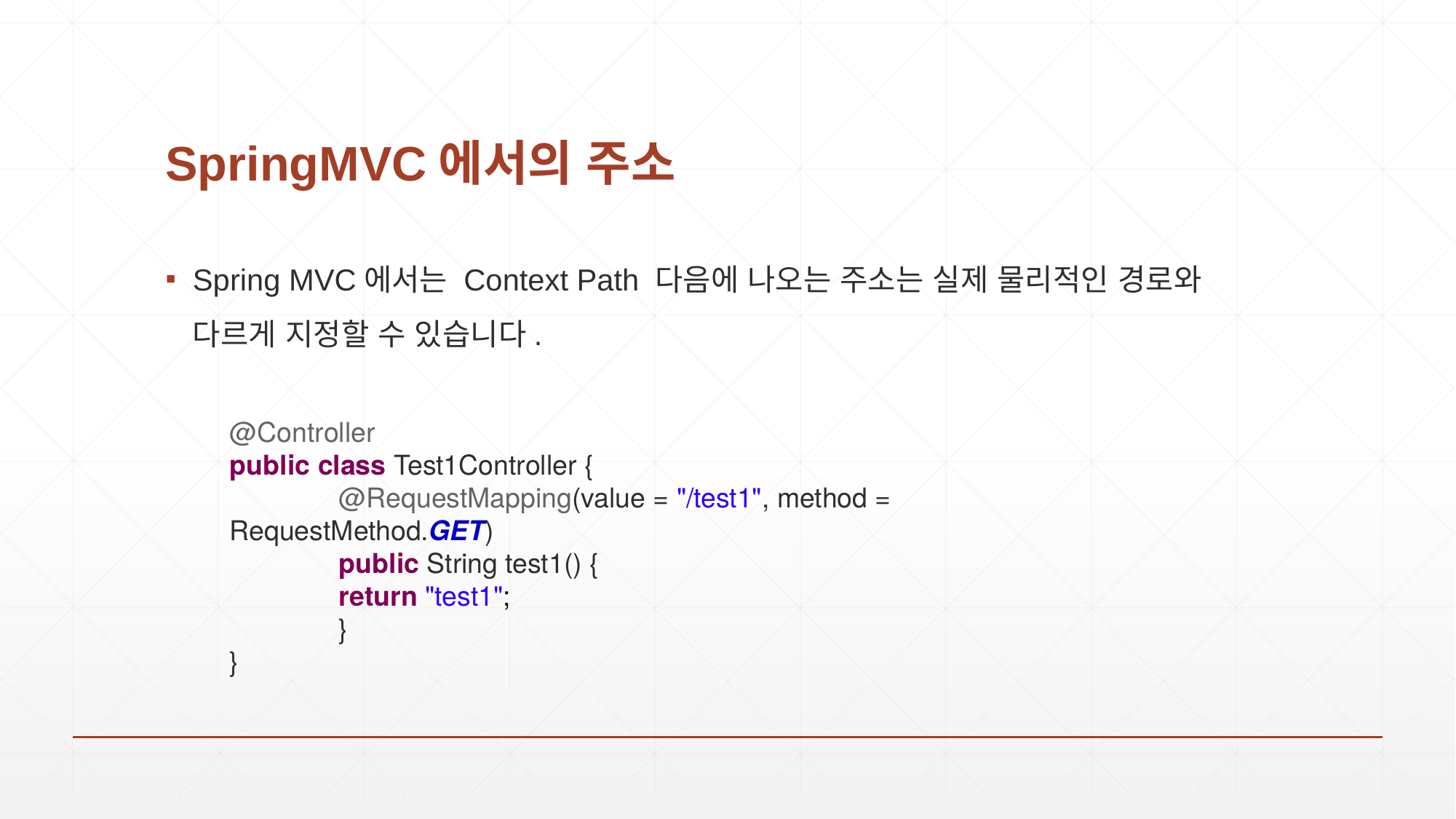

# SpringMVC에서의 주소
Spring MVC에서는 Context Path 다음에 나오는 주소는 실제 물리적인 경로와 다르게 지정할 수 있습니다.
@Controller
public class Test1Controller {
	@RequestMapping(value = "/test1", method = RequestMethod.GET)
	public String test1() {
	return "test1";
	}
}